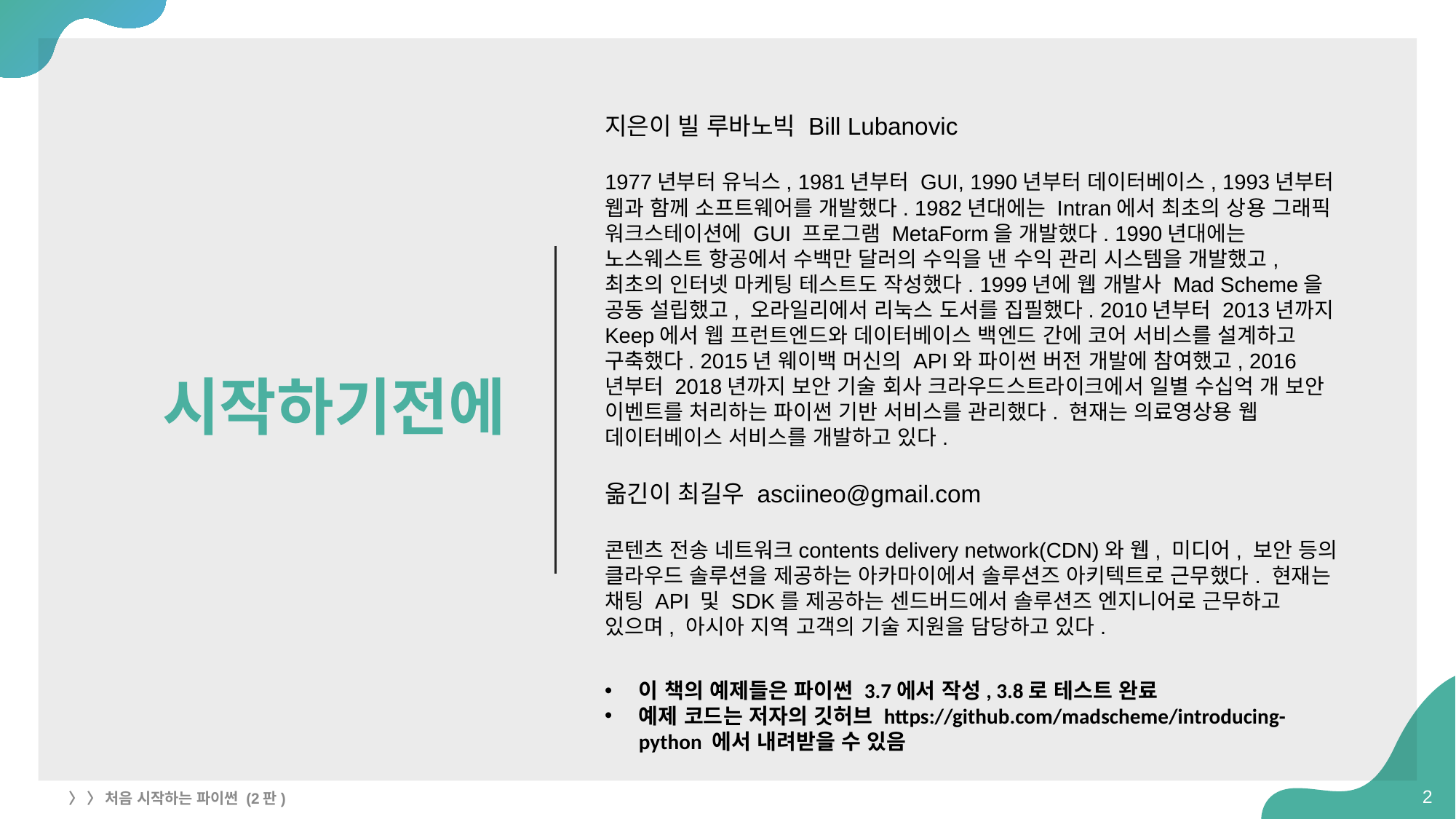

지은이 빌 루바노빅 Bill Lubanovic

1977년부터 유닉스, 1981년부터 GUI, 1990년부터 데이터베이스, 1993년부터 웹과 함께 소프트웨어를 개발했다. 1982년대에는 Intran에서 최초의 상용 그래픽 워크스테이션에 GUI 프로그램 MetaForm을 개발했다. 1990년대에는 노스웨스트 항공에서 수백만 달러의 수익을 낸 수익 관리 시스템을 개발했고, 최초의 인터넷 마케팅 테스트도 작성했다. 1999년에 웹 개발사 Mad Scheme을 공동 설립했고, 오라일리에서 리눅스 도서를 집필했다. 2010년부터 2013년까지 Keep에서 웹 프런트엔드와 데이터베이스 백엔드 간에 코어 서비스를 설계하고 구축했다. 2015년 웨이백 머신의 API와 파이썬 버전 개발에 참여했고, 2016년부터 2018년까지 보안 기술 회사 크라우드스트라이크에서 일별 수십억 개 보안 이벤트를 처리하는 파이썬 기반 서비스를 관리했다. 현재는 의료영상용 웹 데이터베이스 서비스를 개발하고 있다.

옮긴이 최길우 asciineo@gmail.com

콘텐츠 전송 네트워크contents delivery network(CDN)와 웹, 미디어, 보안 등의 클라우드 솔루션을 제공하는 아카마이에서 솔루션즈 아키텍트로 근무했다. 현재는 채팅 API 및 SDK를 제공하는 센드버드에서 솔루션즈 엔지니어로 근무하고 있으며, 아시아 지역 고객의 기술 지원을 담당하고 있다.
# 시작하기전에
이 책의 예제들은 파이썬 3.7에서 작성, 3.8로 테스트 완료
예제 코드는 저자의 깃허브 https://github.com/madscheme/introducing-python 에서 내려받을 수 있음
2
〉 〉 처음 시작하는 파이썬 (2판)